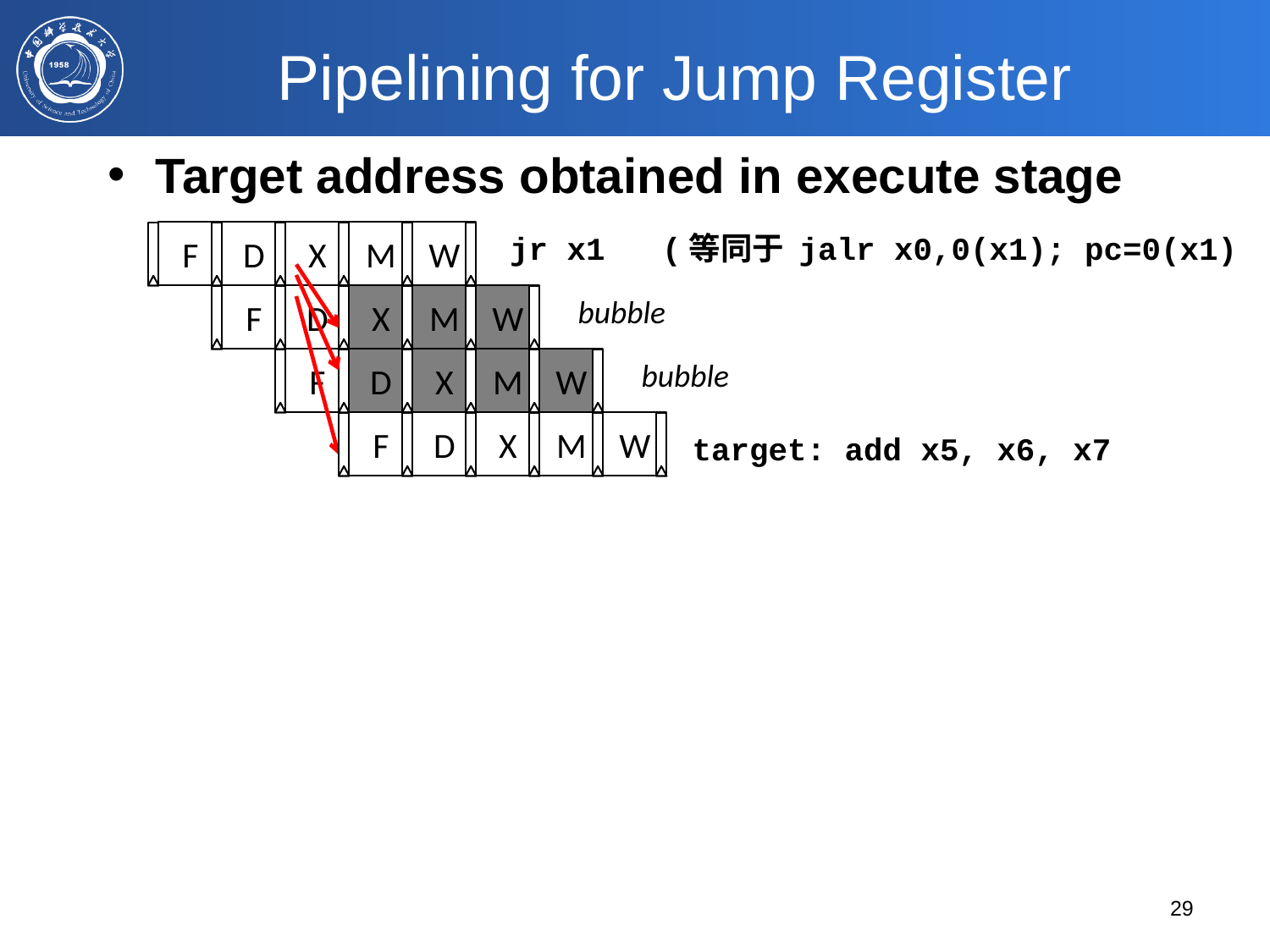

# Pipelining for Jump Register
Target address obtained in execute stage

F

D

F

X

D

bubble
F

bubble
M

W

jr x1   (等同于 jalr x0,0(x1); pc=0(x1)
X

M

W

D

X

M

W

F

D

X

M

W

target: add x5, x6, x7
29